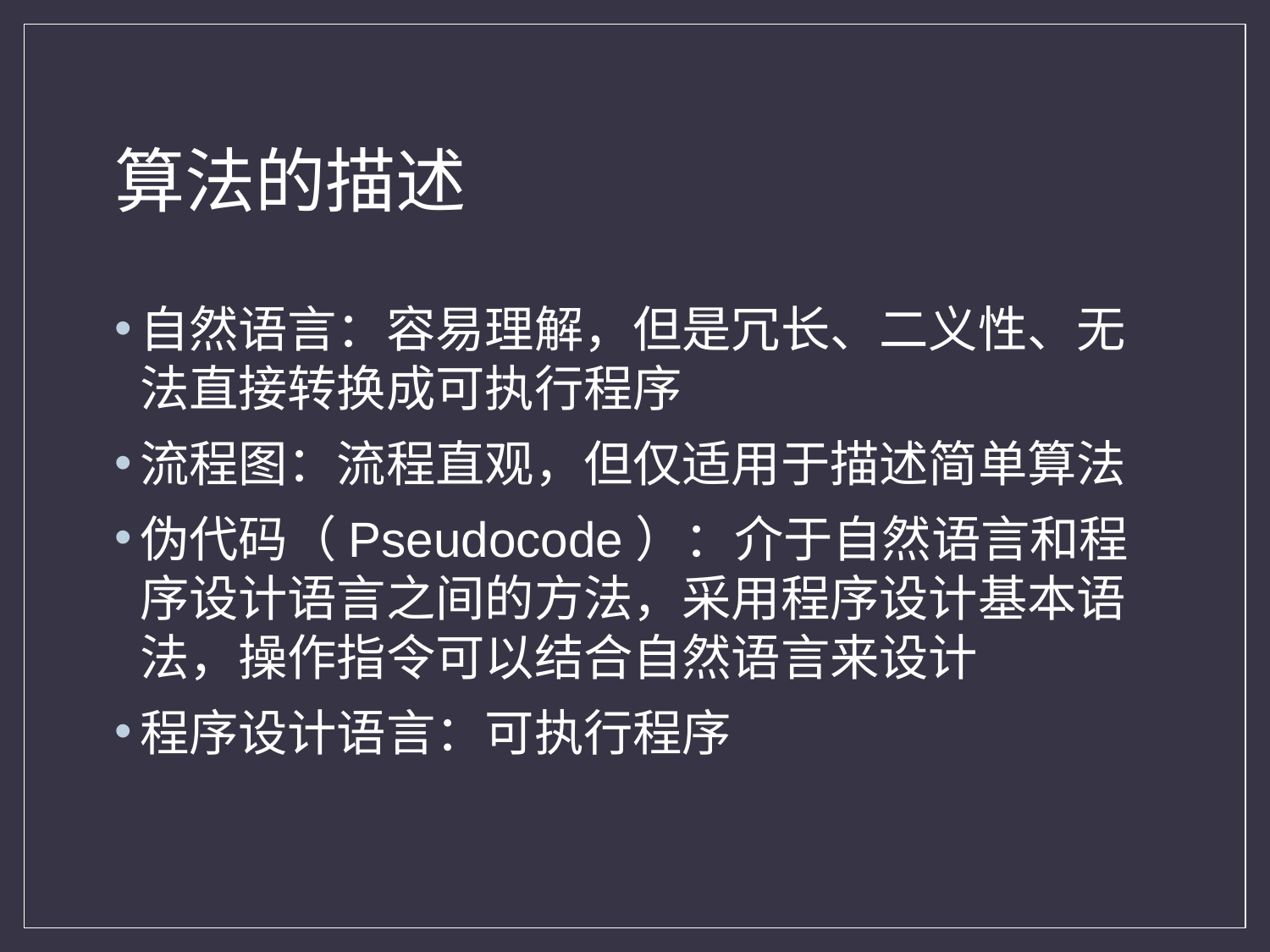

# 算法的描述
自然语言：容易理解，但是冗长、二义性、无法直接转换成可执行程序
流程图：流程直观，但仅适用于描述简单算法
伪代码（Pseudocode）：介于自然语言和程序设计语言之间的方法，采用程序设计基本语法，操作指令可以结合自然语言来设计
程序设计语言：可执行程序